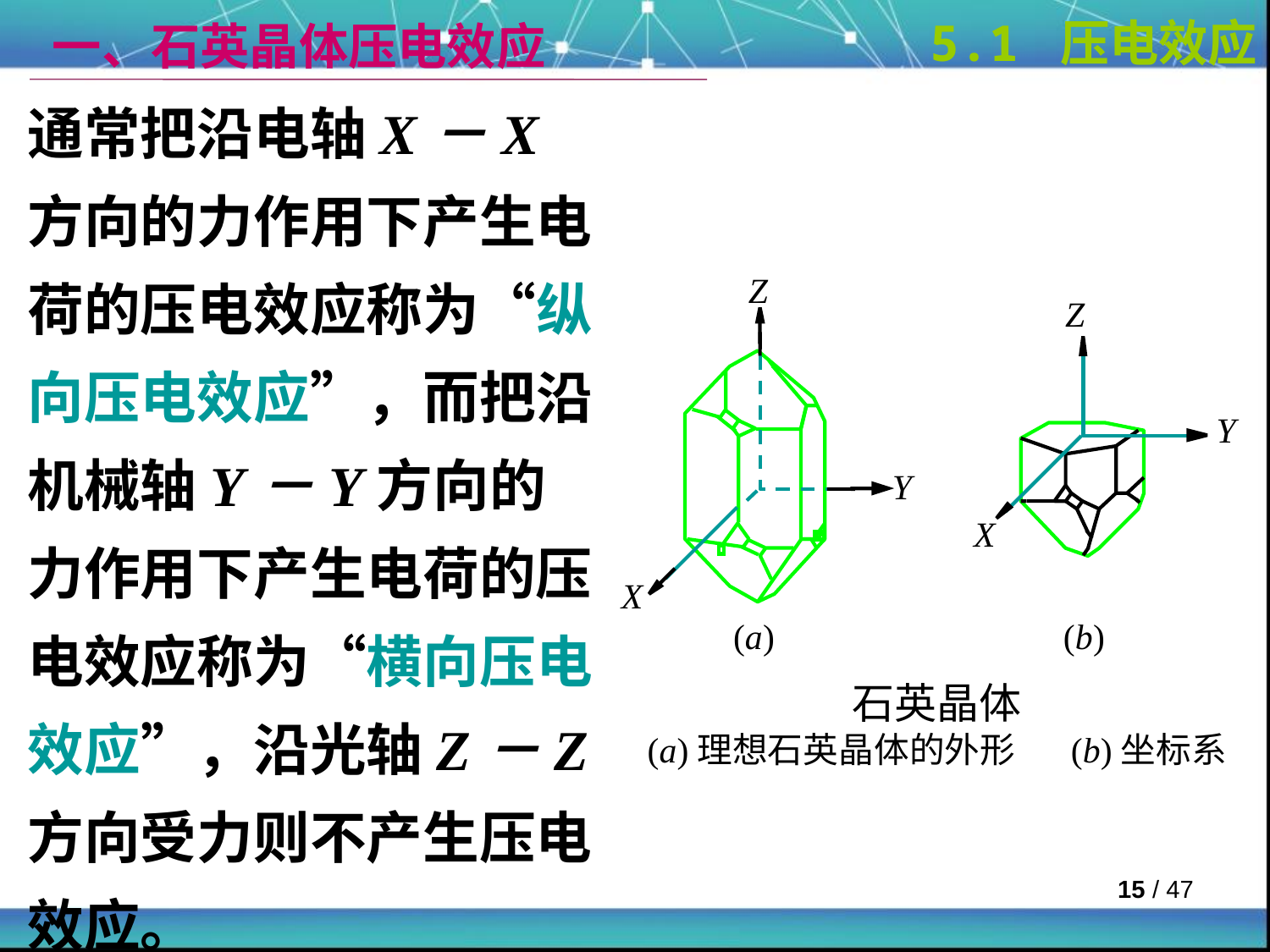

一、石英晶体压电效应
5.1 压电效应
通常把沿电轴X－X方向的力作用下产生电荷的压电效应称为“纵向压电效应”，而把沿机械轴Y－Y方向的力作用下产生电荷的压电效应称为“横向压电效应”，沿光轴Z－Z方向受力则不产生压电效应。

Z
Z

Y

Y

X

X

(a)
(b)
石英晶体
(a)理想石英晶体的外形      (b)坐标系
15 / 47